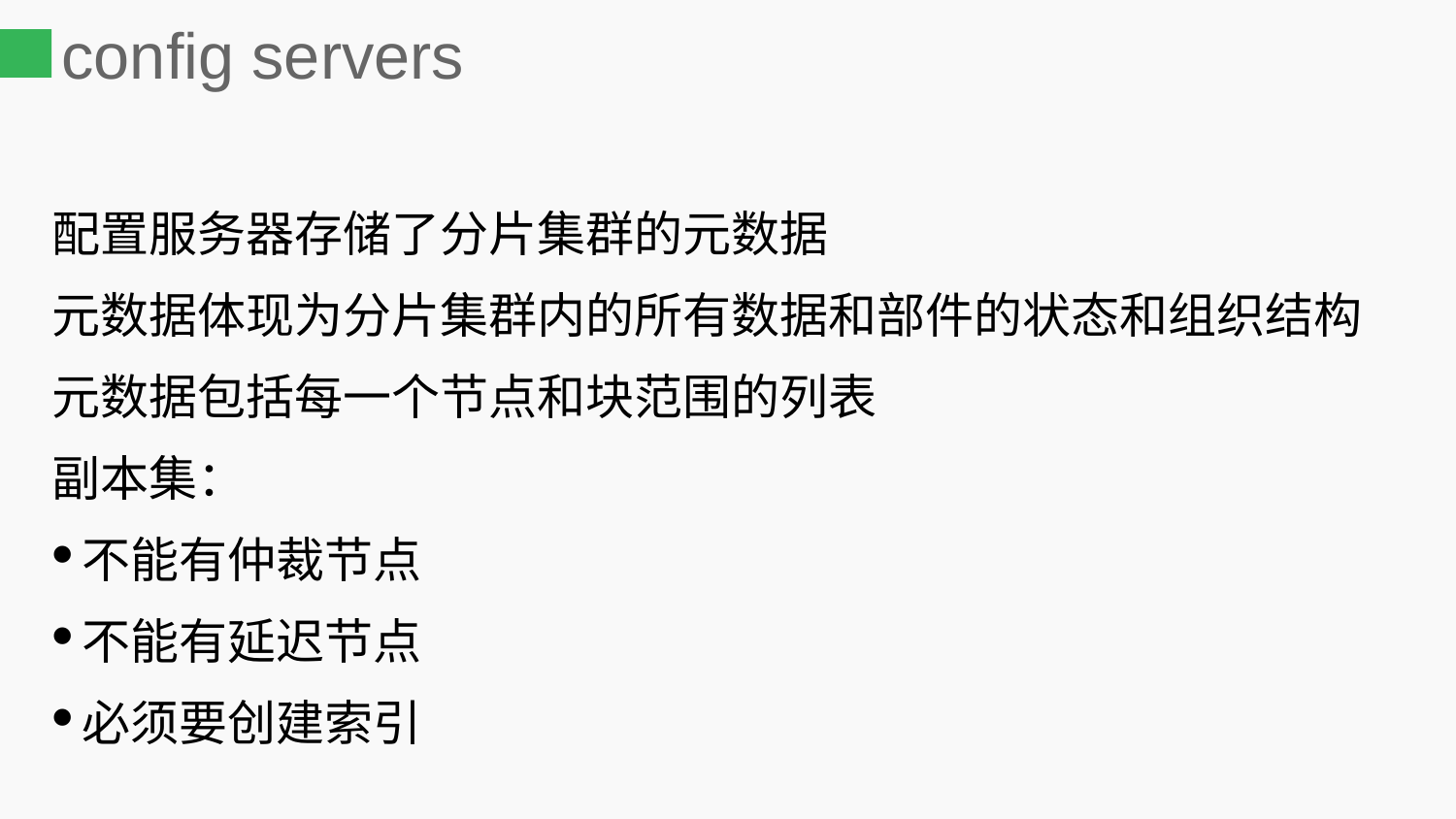

# config servers
配置服务器存储了分片集群的元数据
元数据体现为分片集群内的所有数据和部件的状态和组织结构
元数据包括每一个节点和块范围的列表
副本集：
不能有仲裁节点
不能有延迟节点
必须要创建索引